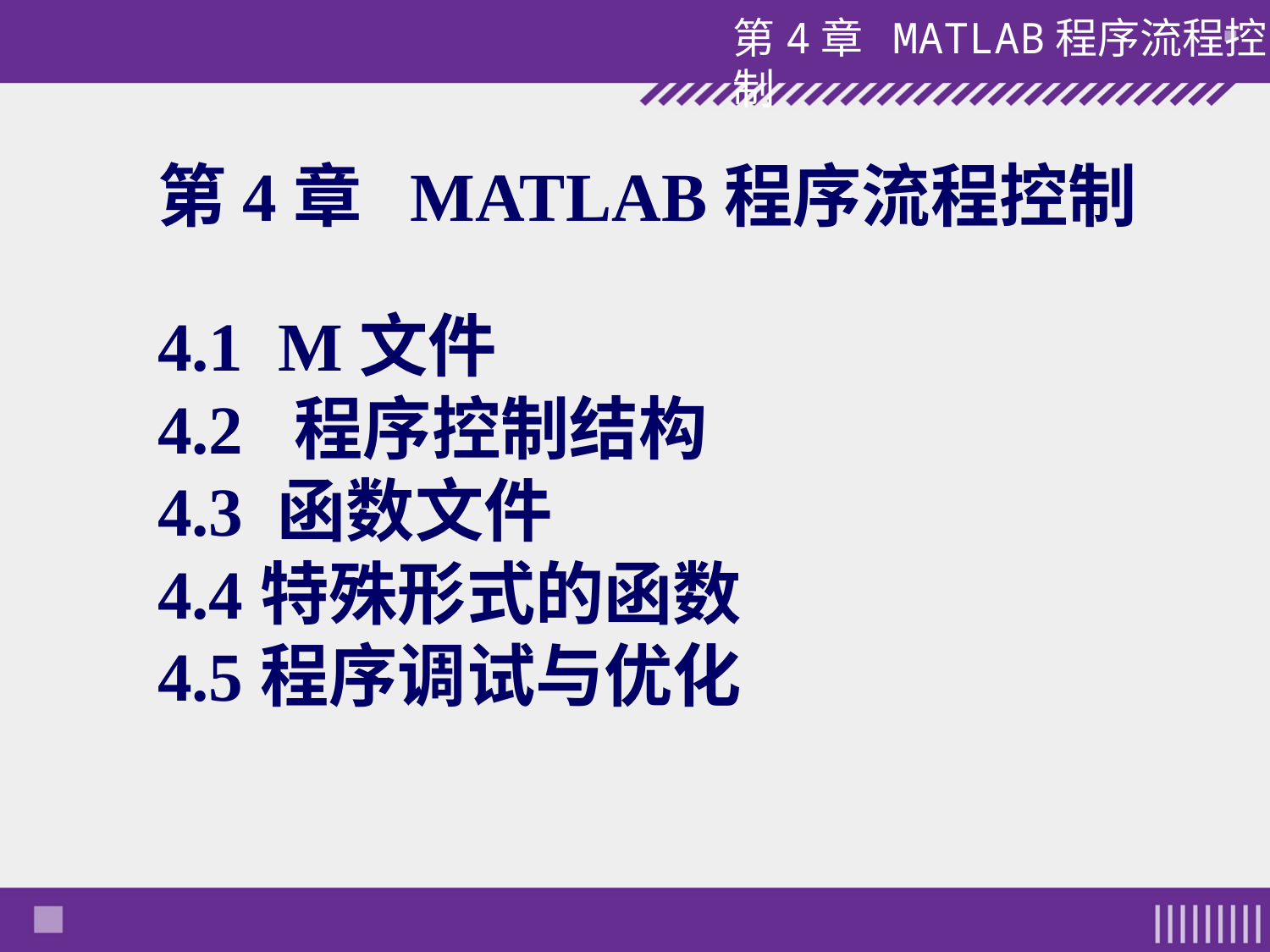

第4章  MATLAB程序流程控制

4.1  M文件
4.2  程序控制结构
4.3 函数文件
4.4特殊形式的函数
4.5程序调试与优化